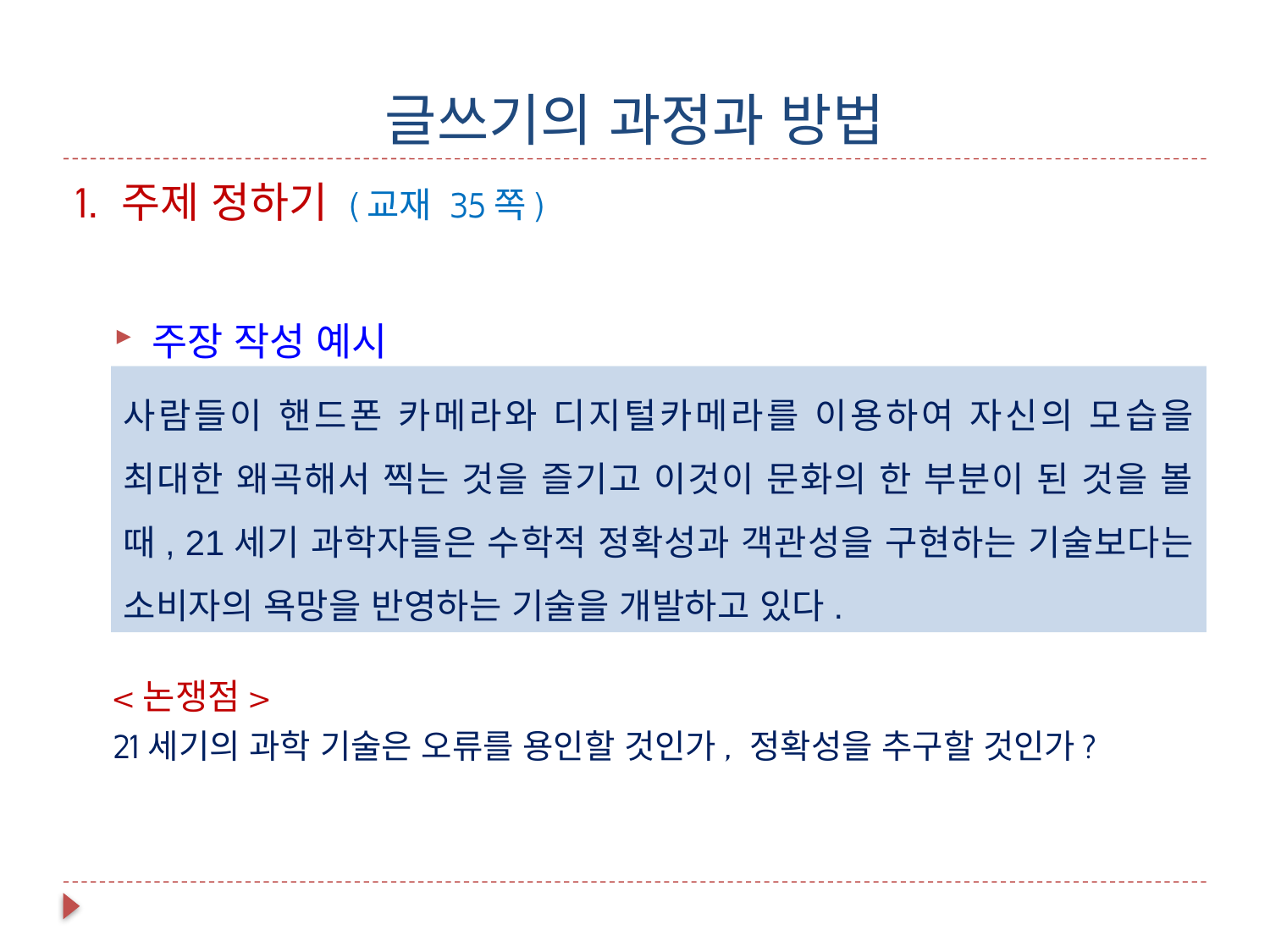

# 글쓰기의 과정과 방법
1. 주제 정하기 (교재 35쪽)

주장 작성 예시

<논쟁점>
21세기의 과학 기술은 오류를 용인할 것인가, 정확성을 추구할 것인가?
사람들이 핸드폰 카메라와 디지털카메라를 이용하여 자신의 모습을 최대한 왜곡해서 찍는 것을 즐기고 이것이 문화의 한 부분이 된 것을 볼 때, 21세기 과학자들은 수학적 정확성과 객관성을 구현하는 기술보다는 소비자의 욕망을 반영하는 기술을 개발하고 있다.